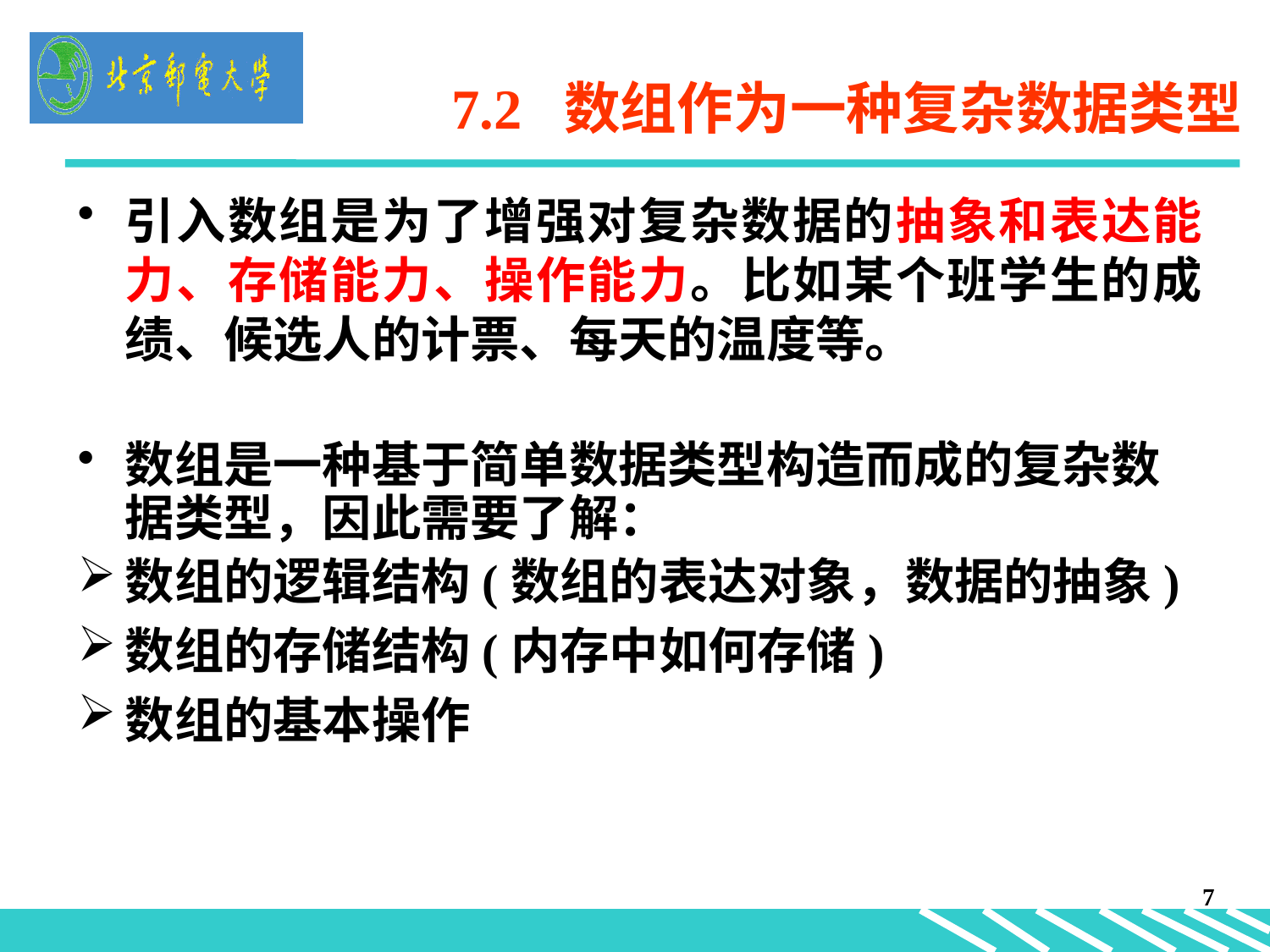

# 7.2  数组作为一种复杂数据类型
引入数组是为了增强对复杂数据的抽象和表达能力、存储能力、操作能力。比如某个班学生的成绩、候选人的计票、每天的温度等。

数组是一种基于简单数据类型构造而成的复杂数据类型，因此需要了解：
数组的逻辑结构(数组的表达对象，数据的抽象)
数组的存储结构(内存中如何存储)
数组的基本操作

7